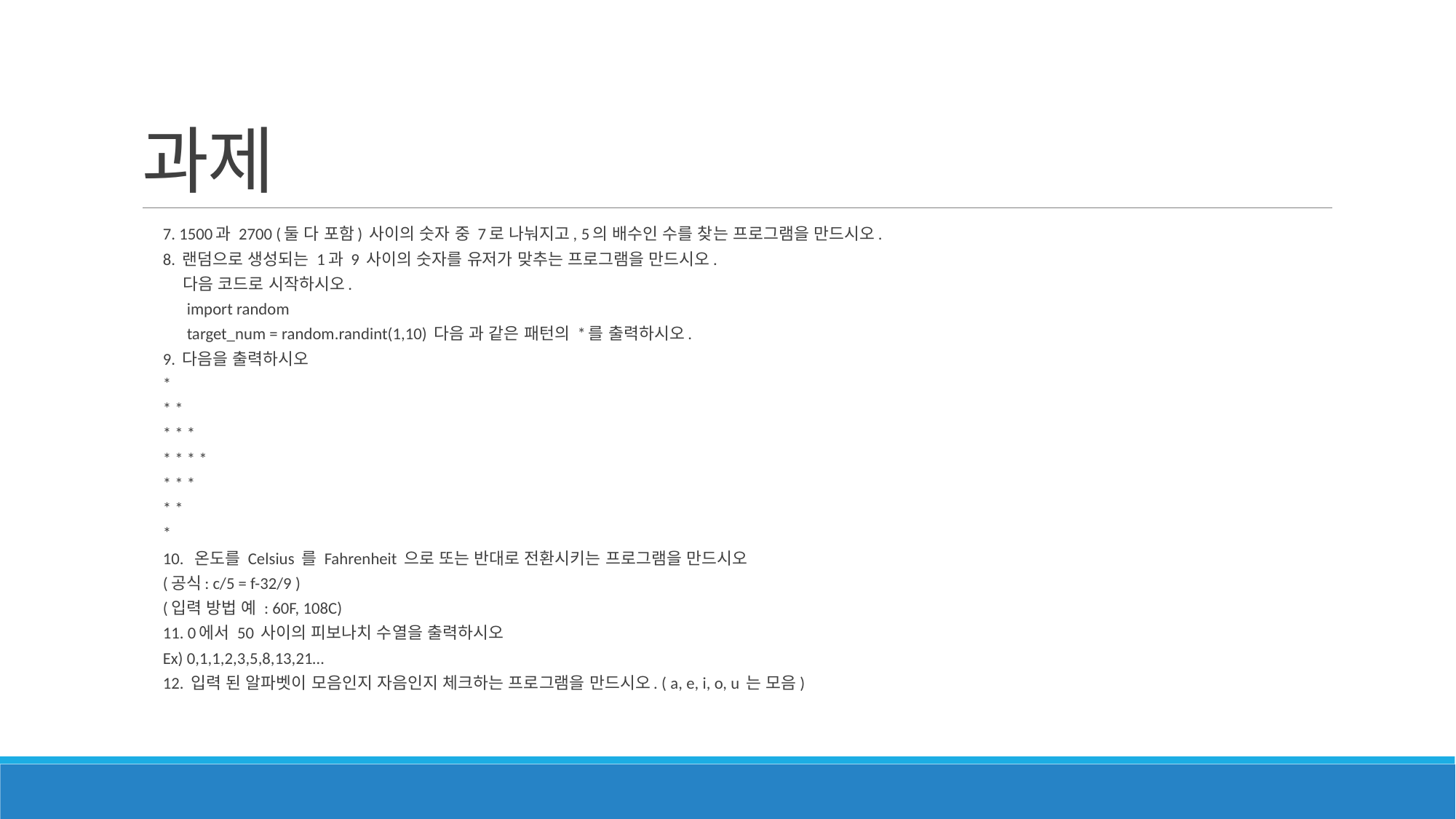

# 과제
7. 1500과 2700 (둘 다 포함) 사이의 숫자 중 7로 나눠지고, 5의 배수인 수를 찾는 프로그램을 만드시오.
8. 랜덤으로 생성되는 1과 9 사이의 숫자를 유저가 맞추는 프로그램을 만드시오.
다음 코드로 시작하시오.
 import random
 target_num = random.randint(1,10) 다음 과 같은 패턴의 *를 출력하시오.
9. 다음을 출력하시오
*
* *
* * *
* * * *
* * *
* *
*
10.  온도를 Celsius 를 Fahrenheit 으로 또는 반대로 전환시키는 프로그램을 만드시오
(공식: c/5 = f-32/9 )
(입력 방법 예 : 60F, 108C)
11. 0에서 50 사이의 피보나치 수열을 출력하시오
Ex) 0,1,1,2,3,5,8,13,21…
12. 입력 된 알파벳이 모음인지 자음인지 체크하는 프로그램을 만드시오. ( a, e, i, o, u 는 모음)